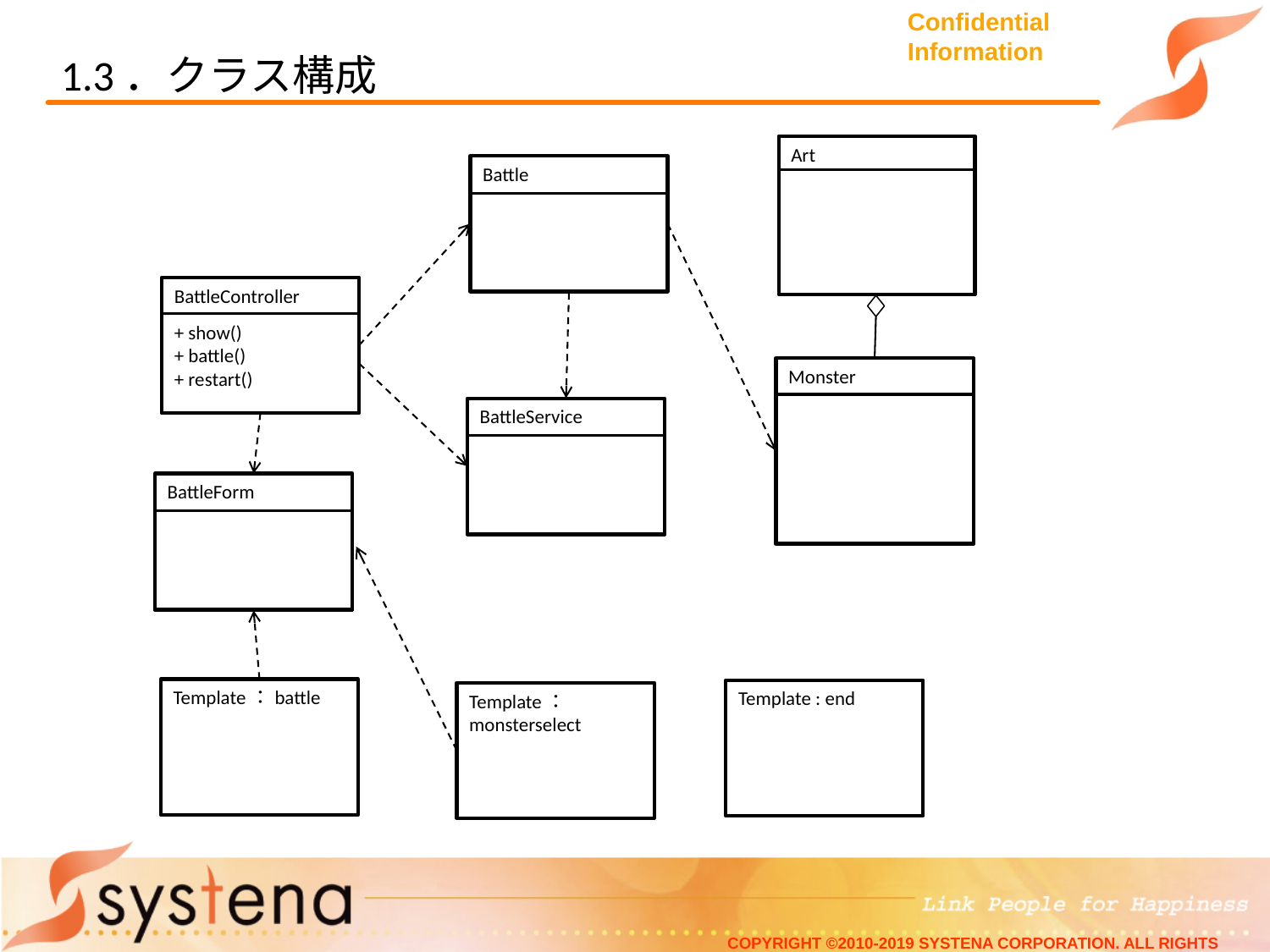

# 1.3．クラス構成
Art

Battle

BattleController

+ show()
+ battle()
+ restart()
Monster

BattleService

BattleForm

Template：battle
Template : end
Template：monsterselect